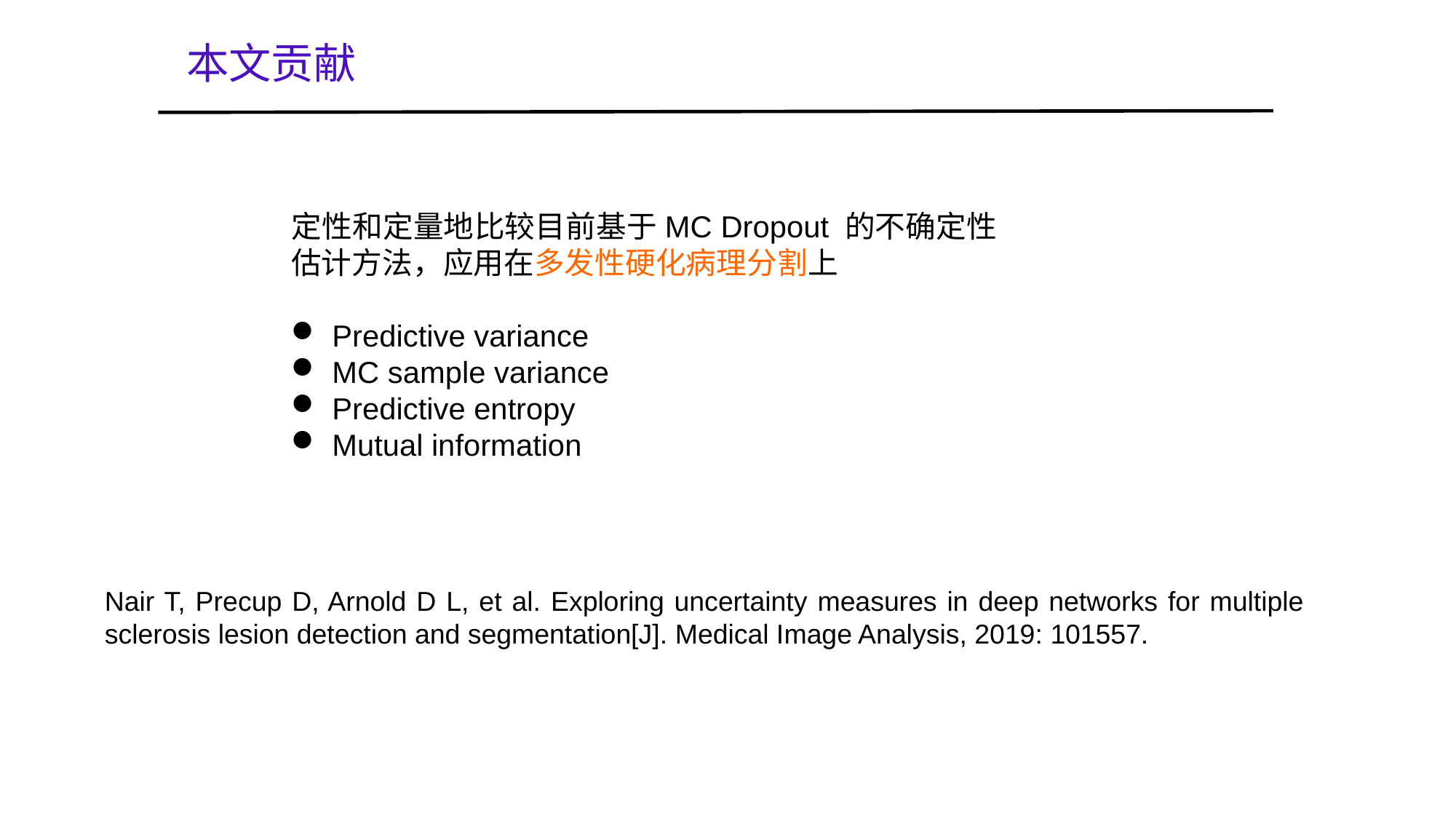

本文贡献
定性和定量地比较目前基于MC Dropout 的不确定性估计方法，应用在多发性硬化病理分割上

Predictive variance
MC sample variance
Predictive entropy
Mutual information
Nair T, Precup D, Arnold D L, et al. Exploring uncertainty measures in deep networks for multiple sclerosis lesion detection and segmentation[J]. Medical Image Analysis, 2019: 101557.